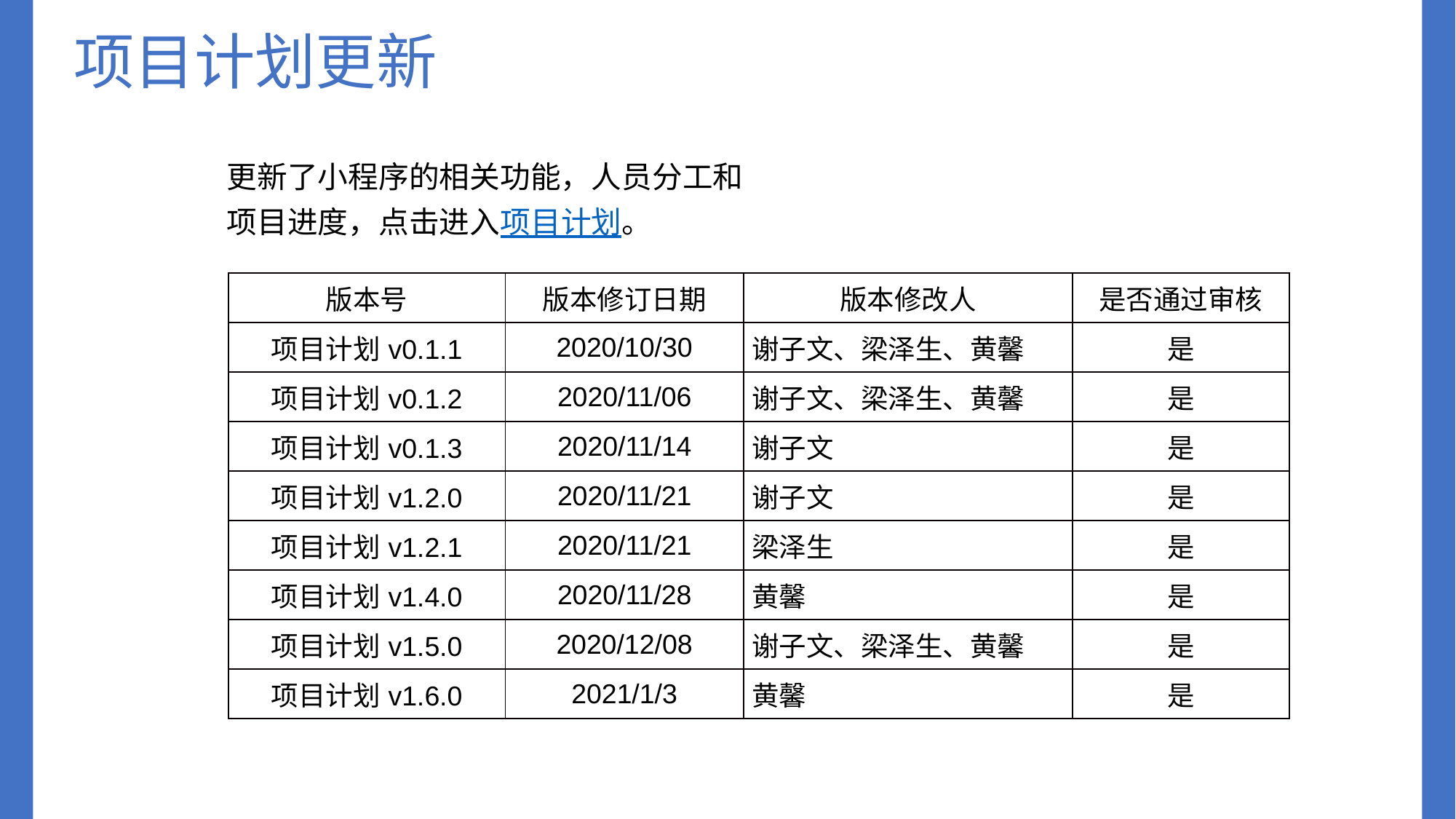

项目计划更新
更新了小程序的相关功能，人员分工和项目进度，点击进入项目计划。
| 版本号 | 版本修订日期 | 版本修改人 | 是否通过审核 |
| --- | --- | --- | --- |
| 项目计划v0.1.1 | 2020/10/30 | 谢子文、梁泽生、黄馨 | 是 |
| 项目计划v0.1.2 | 2020/11/06 | 谢子文、梁泽生、黄馨 | 是 |
| 项目计划v0.1.3 | 2020/11/14 | 谢子文 | 是 |
| 项目计划v1.2.0 | 2020/11/21 | 谢子文 | 是 |
| 项目计划v1.2.1 | 2020/11/21 | 梁泽生 | 是 |
| 项目计划v1.4.0 | 2020/11/28 | 黄馨 | 是 |
| 项目计划v1.5.0 | 2020/12/08 | 谢子文、梁泽生、黄馨 | 是 |
| 项目计划v1.6.0 | 2021/1/3 | 黄馨 | 是 |